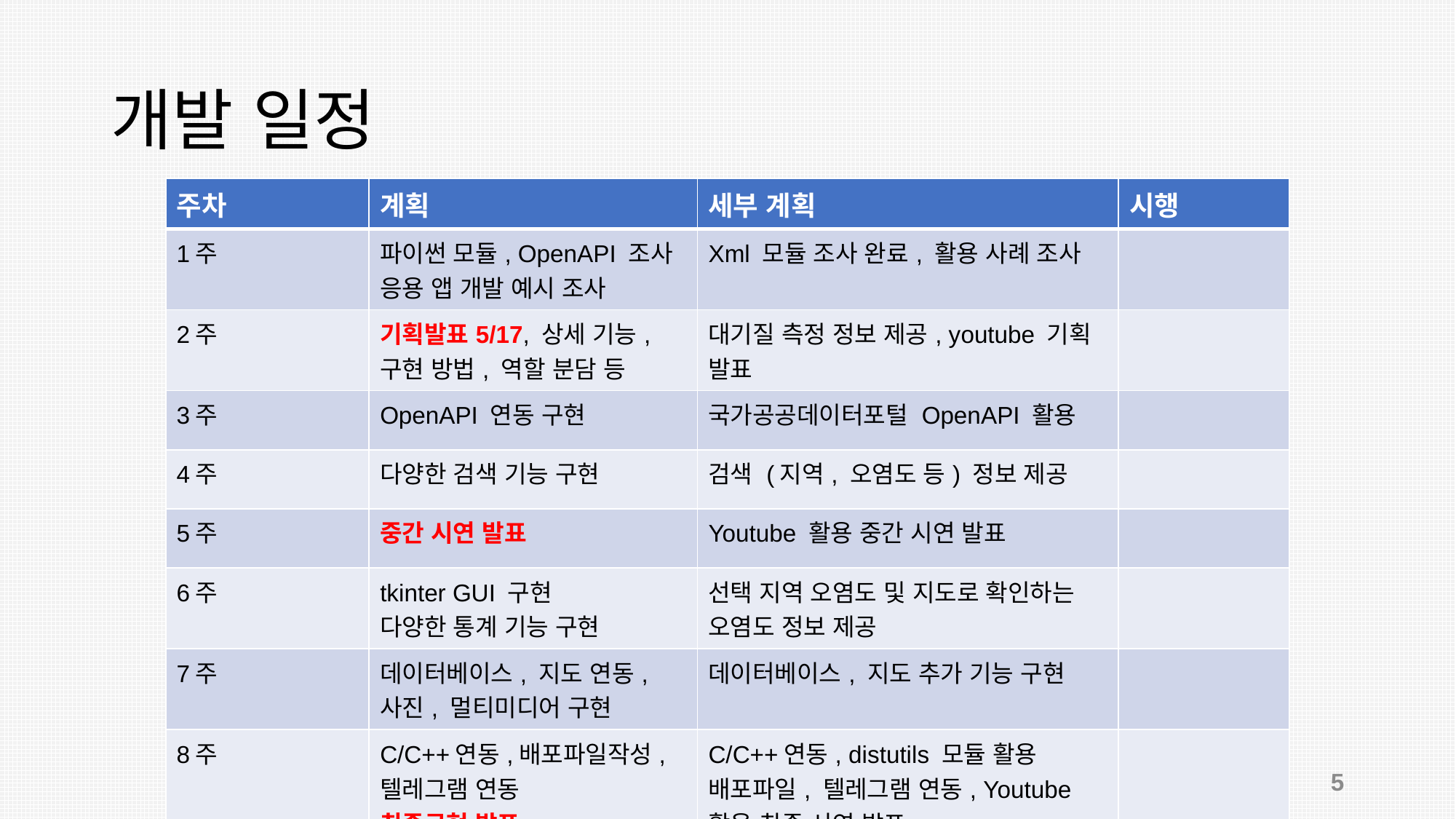

# 개발 일정
| 주차 | 계획 | 세부 계획 | 시행 |
| --- | --- | --- | --- |
| 1주 | 파이썬 모듈, OpenAPI 조사 응용 앱 개발 예시 조사 | Xml 모듈 조사 완료, 활용 사례 조사 |  |
| 2주 | 기획발표5/17, 상세 기능, 구현 방법, 역할 분담 등 | 대기질 측정 정보 제공, youtube 기획 발표 |  |
| 3주 | OpenAPI 연동 구현 | 국가공공데이터포털 OpenAPI 활용 |  |
| 4주 | 다양한 검색 기능 구현 | 검색 (지역, 오염도 등) 정보 제공 |  |
| 5주 | 중간 시연 발표 | Youtube 활용 중간 시연 발표 |  |
| 6주 | tkinter GUI 구현 다양한 통계 기능 구현 | 선택 지역 오염도 및 지도로 확인하는 오염도 정보 제공 |  |
| 7주 | 데이터베이스, 지도 연동, 사진, 멀티미디어 구현 | 데이터베이스, 지도 추가 기능 구현 |  |
| 8주 | C/C++연동,배포파일작성, 텔레그램 연동 최종구현 발표 | C/C++연동, distutils 모듈 활용 배포파일, 텔레그램 연동, Youtube 활용 최종 시연 발표 |  |
5